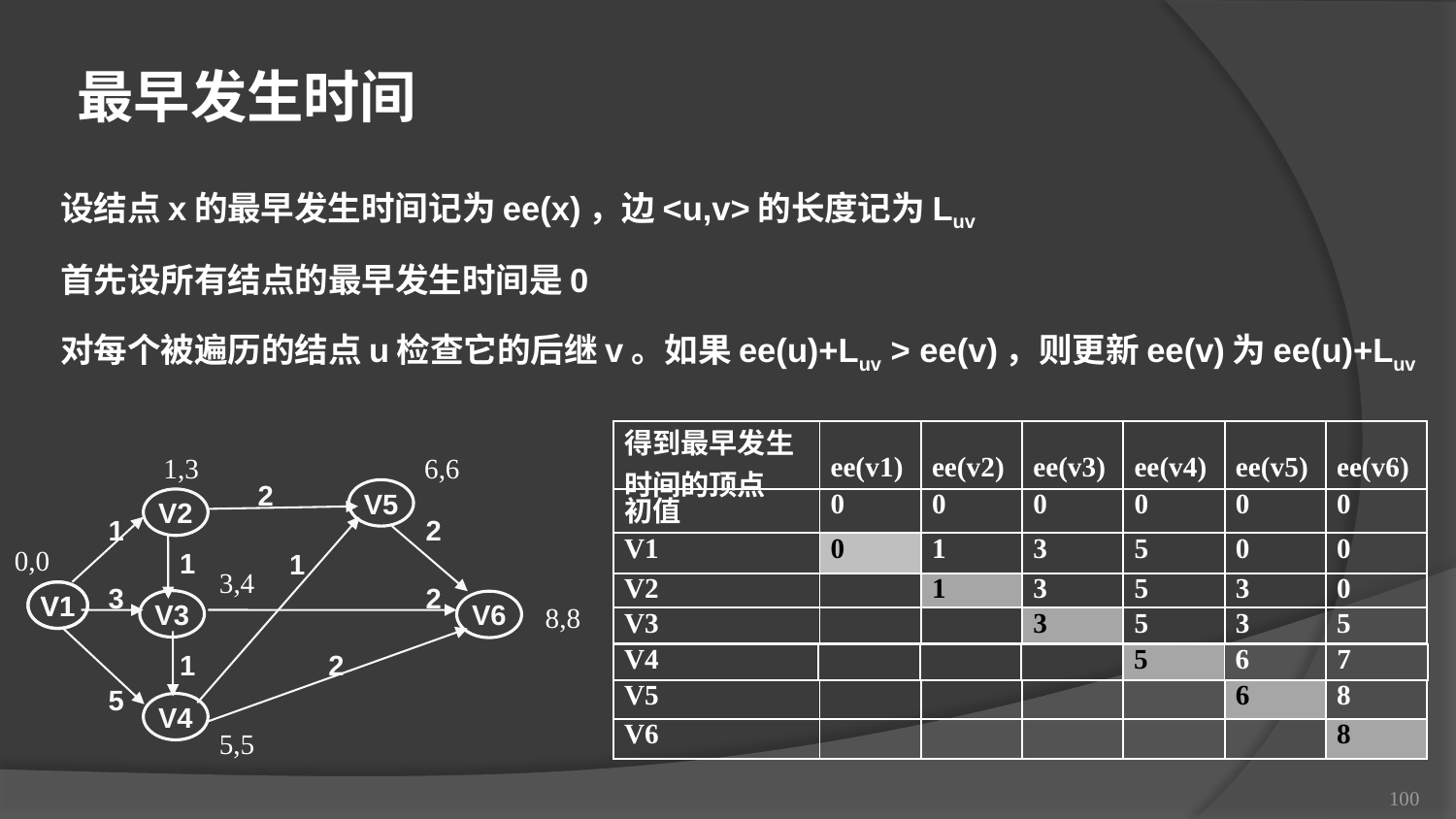

最早发生时间
设结点x的最早发生时间记为ee(x)，边<u,v>的长度记为Luv
首先设所有结点的最早发生时间是0
对每个被遍历的结点u检查它的后继v。如果ee(u)+Luv > ee(v)，则更新ee(v)为ee(u)+Luv
| 得到最早发生时间的顶点 | ee(v1) | ee(v2) | ee(v3) | ee(v4) | ee(v5) | ee(v6) |
| --- | --- | --- | --- | --- | --- | --- |
| 初值 | 0 | 0 | 0 | 0 | 0 | 0 |
1,3
6,6
2
V5
V2

1

3

5
2

2

1

1
1
V1
V1
V3
V6

2
V4
0,0
3,4
8,8
5,5
| V1 | 0 | 1 | 3 | 5 | 0 | 0 |
| --- | --- | --- | --- | --- | --- | --- |
| V2 |  | 1 | 3 | 5 | 3 | 0 |
| --- | --- | --- | --- | --- | --- | --- |
| V3 |  |  | 3 | 5 | 3 | 5 |
| --- | --- | --- | --- | --- | --- | --- |
| V4 |  |  |  | 5 | 6 | 7 |
| --- | --- | --- | --- | --- | --- | --- |
| V5 |  |  |  |  | 6 | 8 |
| --- | --- | --- | --- | --- | --- | --- |
| V6 |  |  |  |  |  | 8 |
| --- | --- | --- | --- | --- | --- | --- |
100